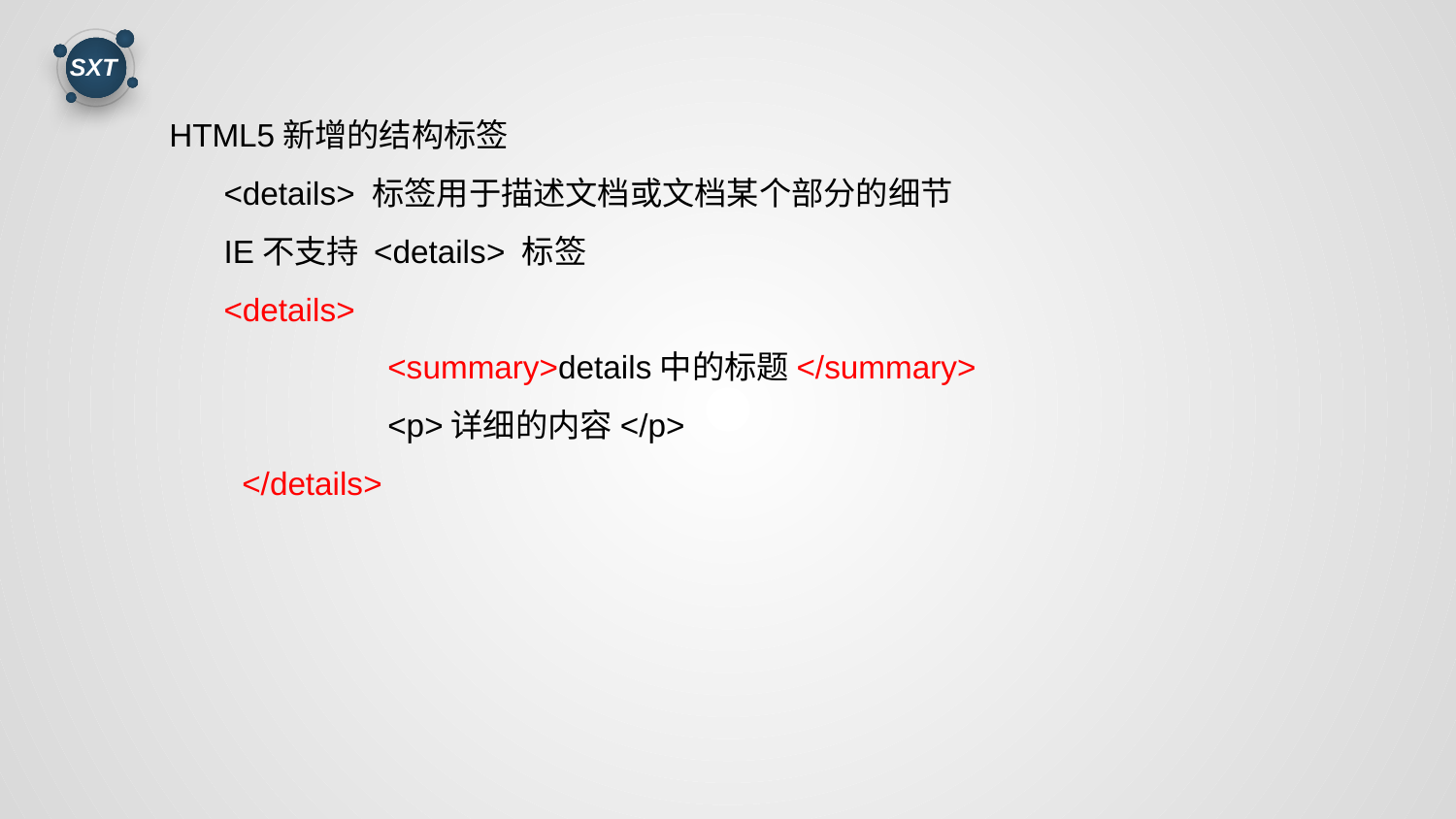

HTML5新增的结构标签
<details> 标签用于描述文档或文档某个部分的细节
IE不支持 <details> 标签
<details>
	<summary>details中的标题</summary>
	<p>详细的内容</p>
</details>